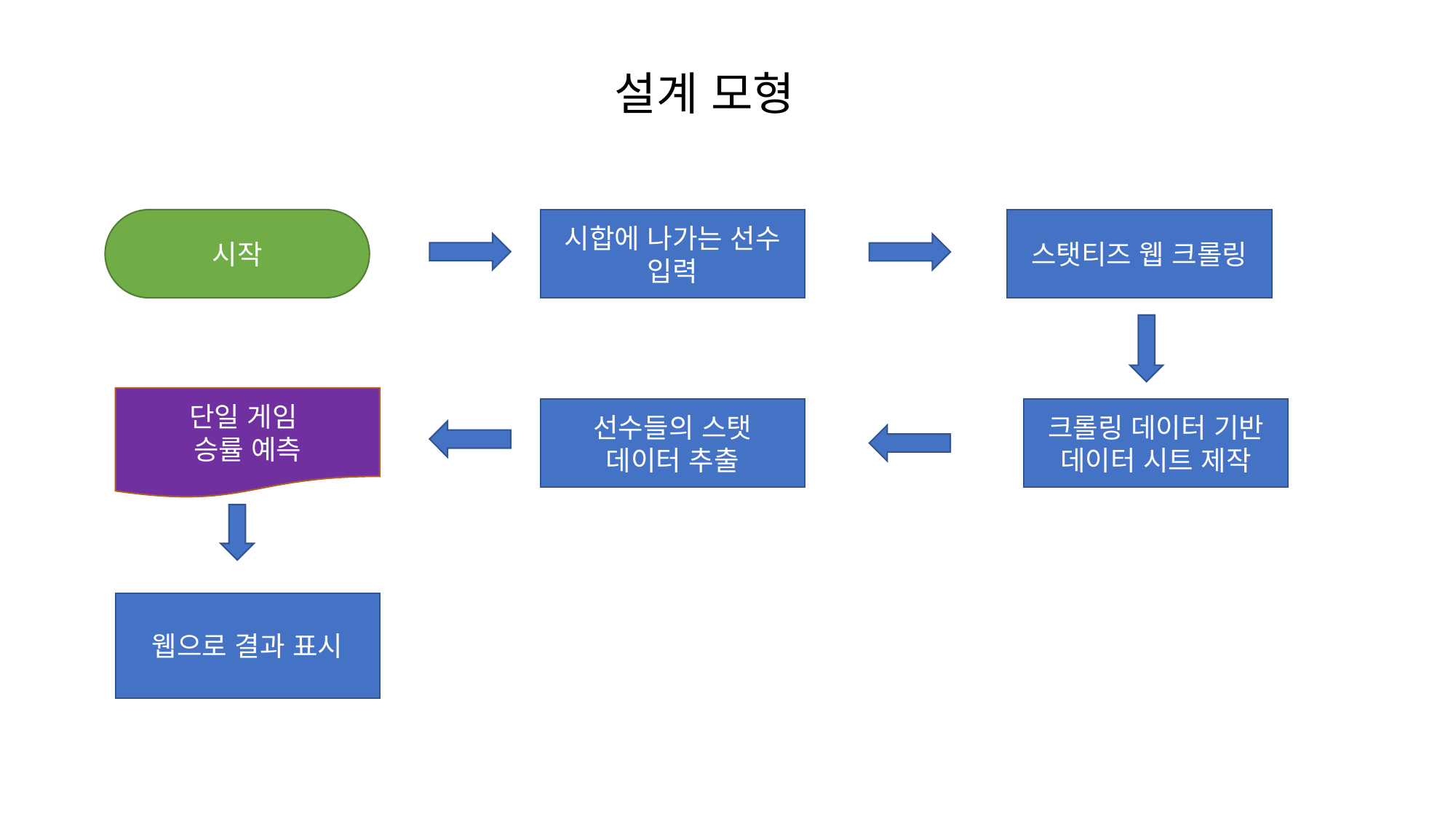

설계 모형
시작
시합에 나가는 선수 입력
스탯티즈 웹 크롤링

단일 게임
승률 예측
선수들의 스탯
데이터 추출
크롤링 데이터 기반 데이터 시트 제작

웹으로 결과 표시